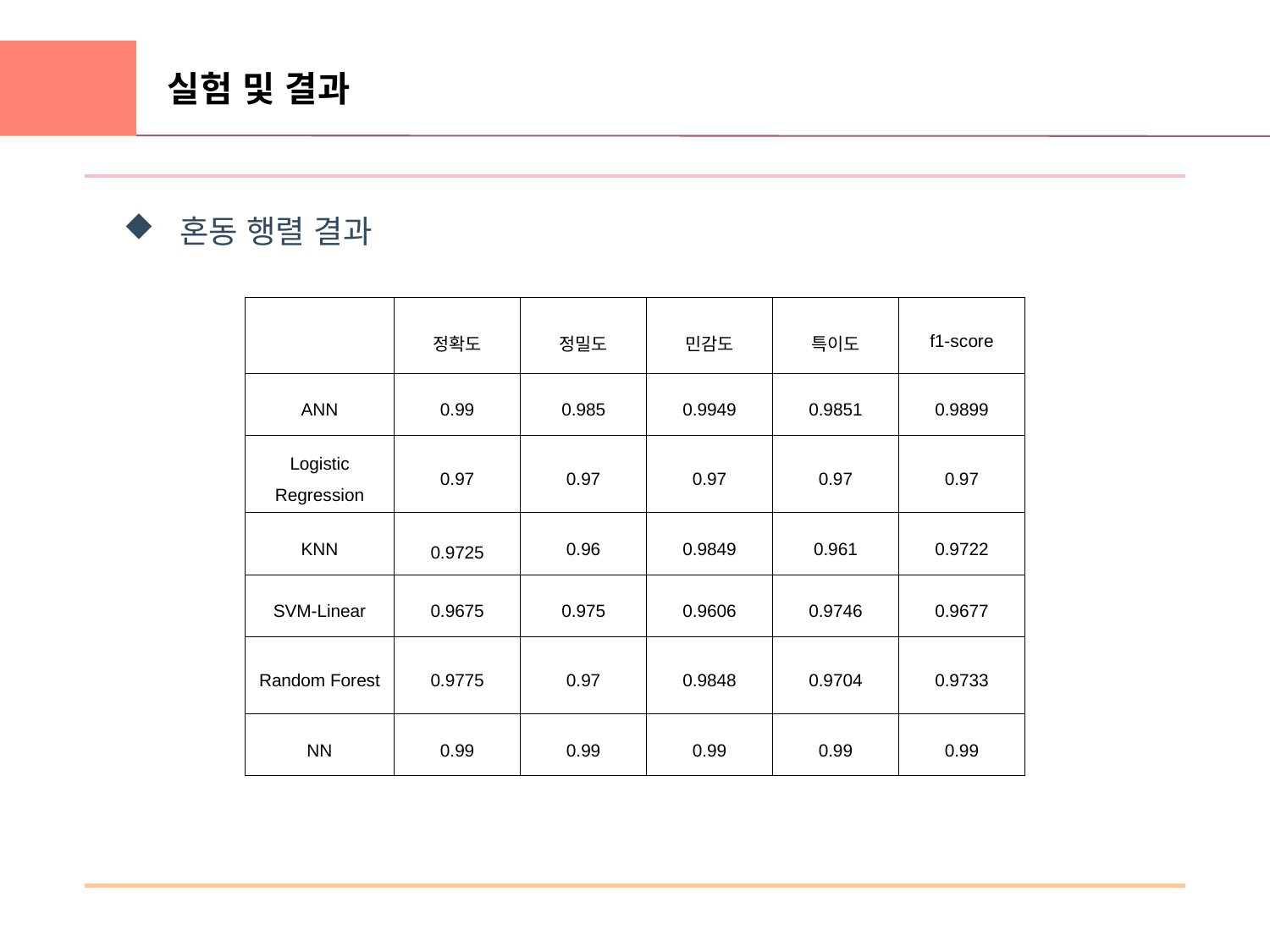

실험 및 결과
 혼동 행렬 결과
|  | 정확도 | 정밀도 | 민감도 | 특이도 | f1-score |
| --- | --- | --- | --- | --- | --- |
| ANN | 0.99 | 0.985 | 0.9949 | 0.9851 | 0.9899 |
| Logistic Regression | 0.97 | 0.97 | 0.97 | 0.97 | 0.97 |
| KNN | 0.9725 | 0.96 | 0.9849 | 0.961 | 0.9722 |
| SVM-Linear | 0.9675 | 0.975 | 0.9606 | 0.9746 | 0.9677 |
| Random Forest | 0.9775 | 0.97 | 0.9848 | 0.9704 | 0.9733 |
| NN | 0.99 | 0.99 | 0.99 | 0.99 | 0.99 |